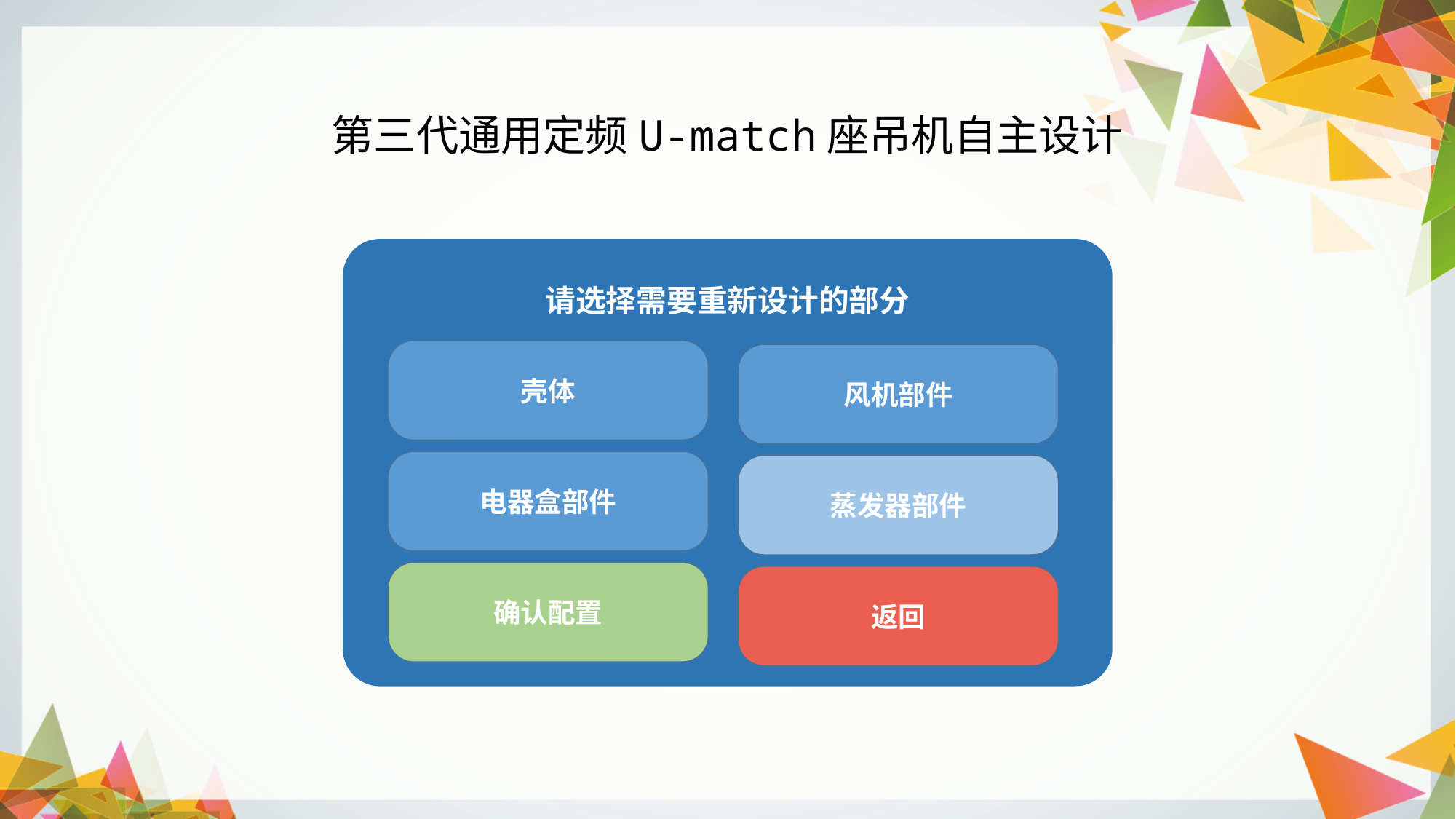

第三代通用定频U-match座吊机自主设计

请选择需要重新设计的部分
壳体
风机部件
电器盒部件
蒸发器部件
确认配置
返回